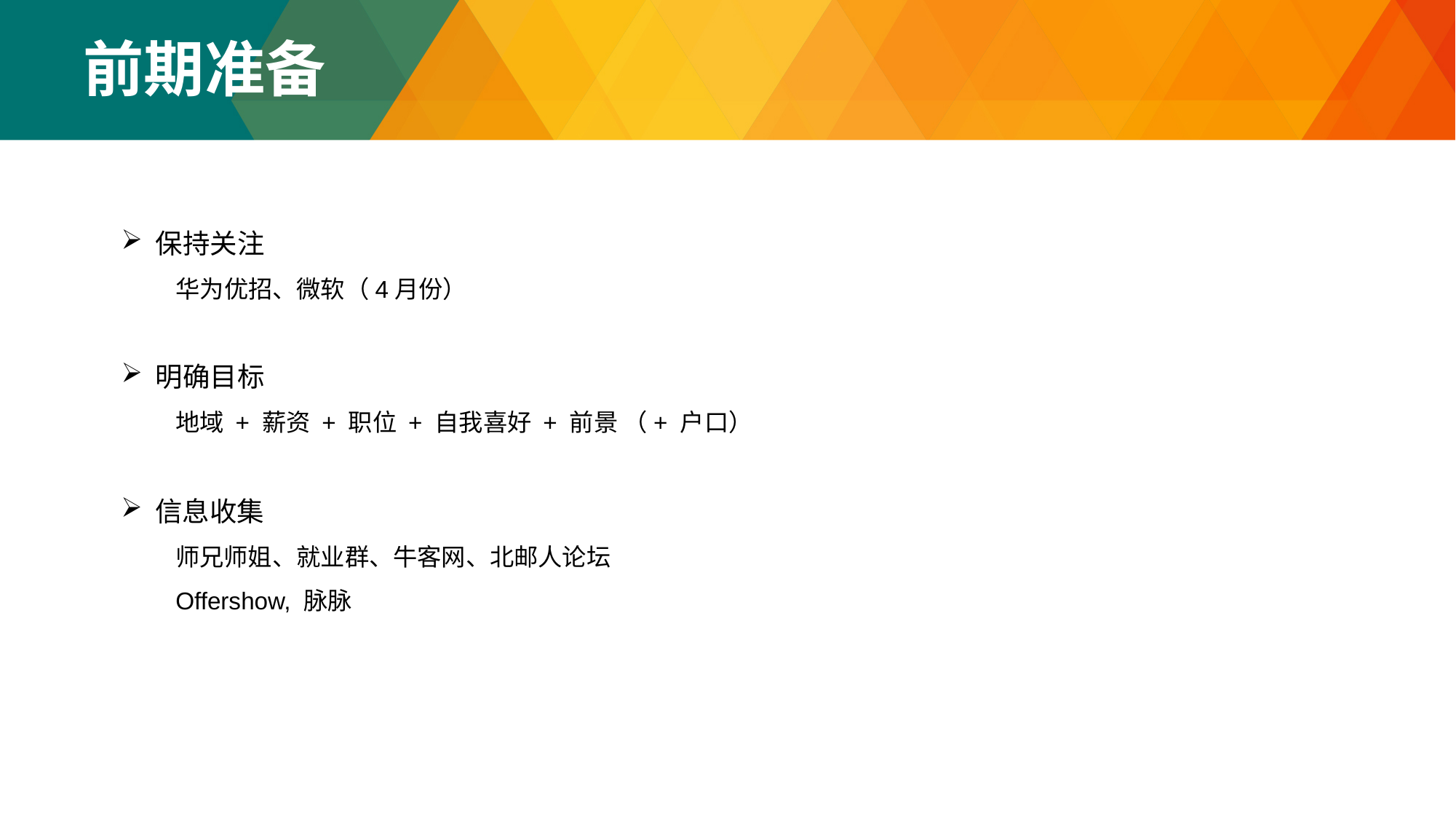

前期准备

保持关注
华为优招、微软（4月份）
明确目标
地域 + 薪资 + 职位 + 自我喜好 + 前景 （+ 户口）
信息收集
师兄师姐、就业群、牛客网、北邮人论坛
Offershow, 脉脉